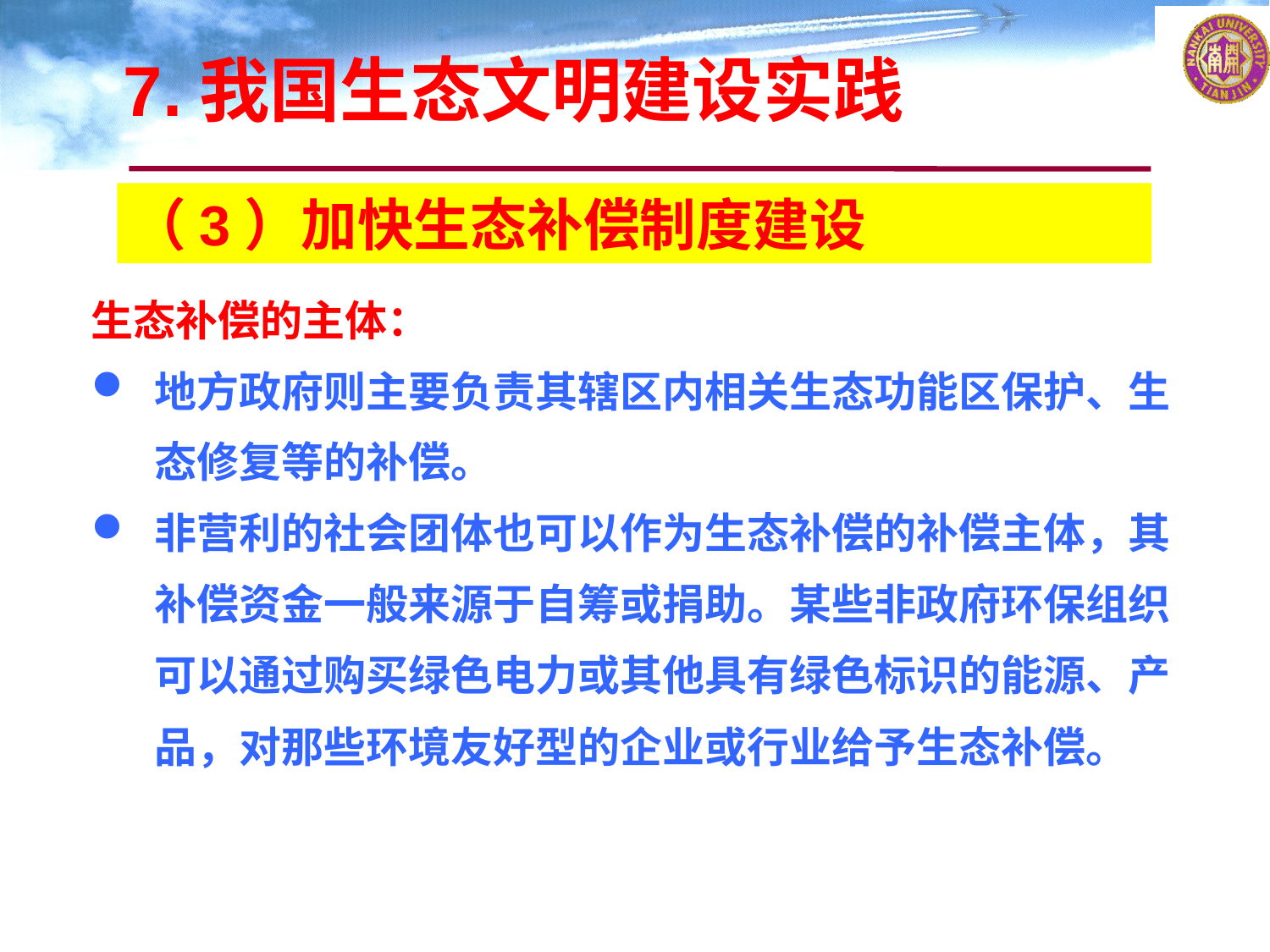

7.我国生态文明建设实践

（3）加快生态补偿制度建设
生态补偿的主体：
地方政府则主要负责其辖区内相关生态功能区保护、生态修复等的补偿。
非营利的社会团体也可以作为生态补偿的补偿主体，其补偿资金一般来源于自筹或捐助。某些非政府环保组织可以通过购买绿色电力或其他具有绿色标识的能源、产品，对那些环境友好型的企业或行业给予生态补偿。